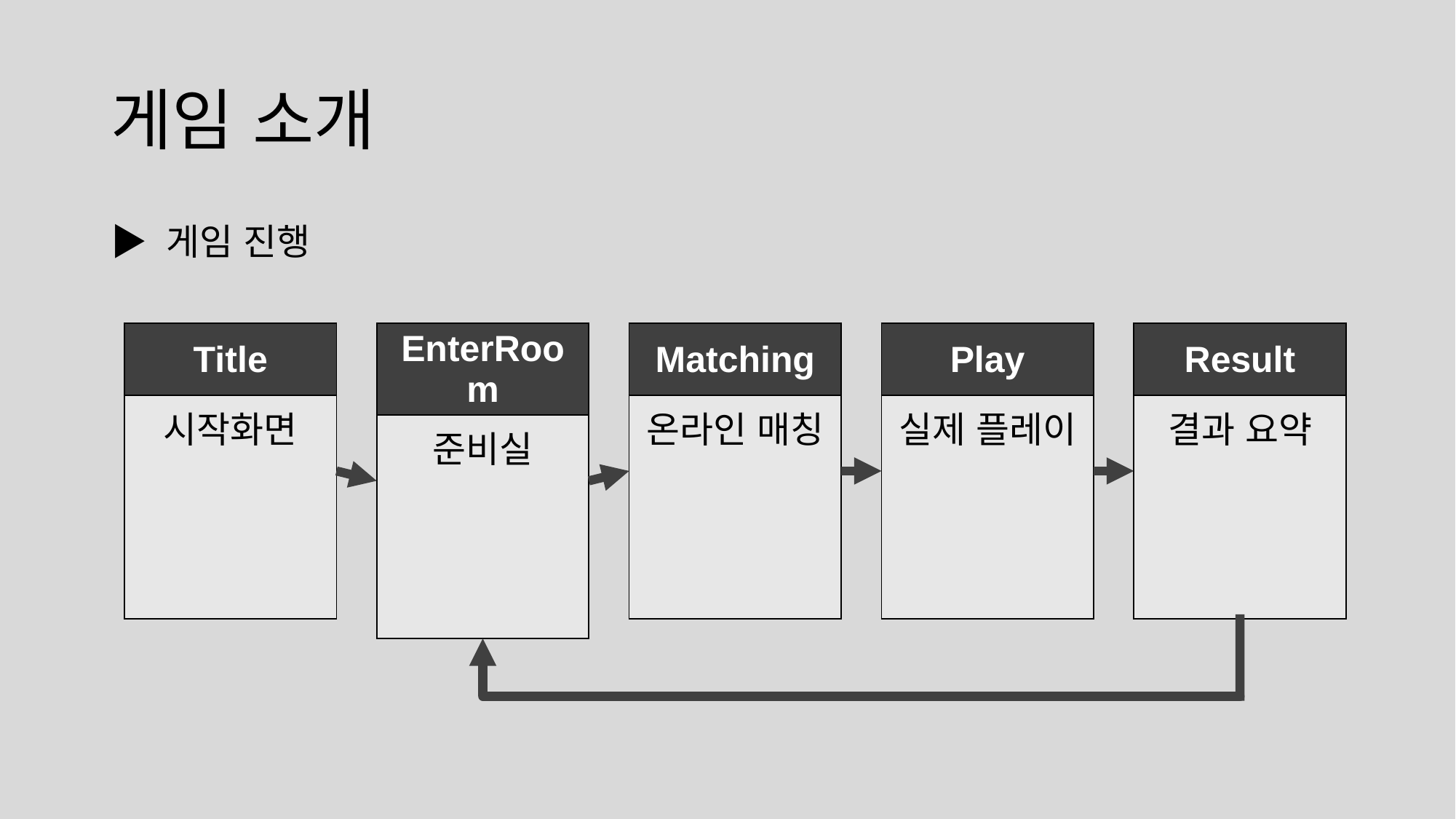

# 게임 소개
▶ 게임 진행
| Result |
| --- |
| 결과 요약 |
| Play |
| --- |
| 실제 플레이 |
| Matching |
| --- |
| 온라인 매칭 |
| Title |
| --- |
| 시작화면 |
| EnterRoom |
| --- |
| 준비실 |